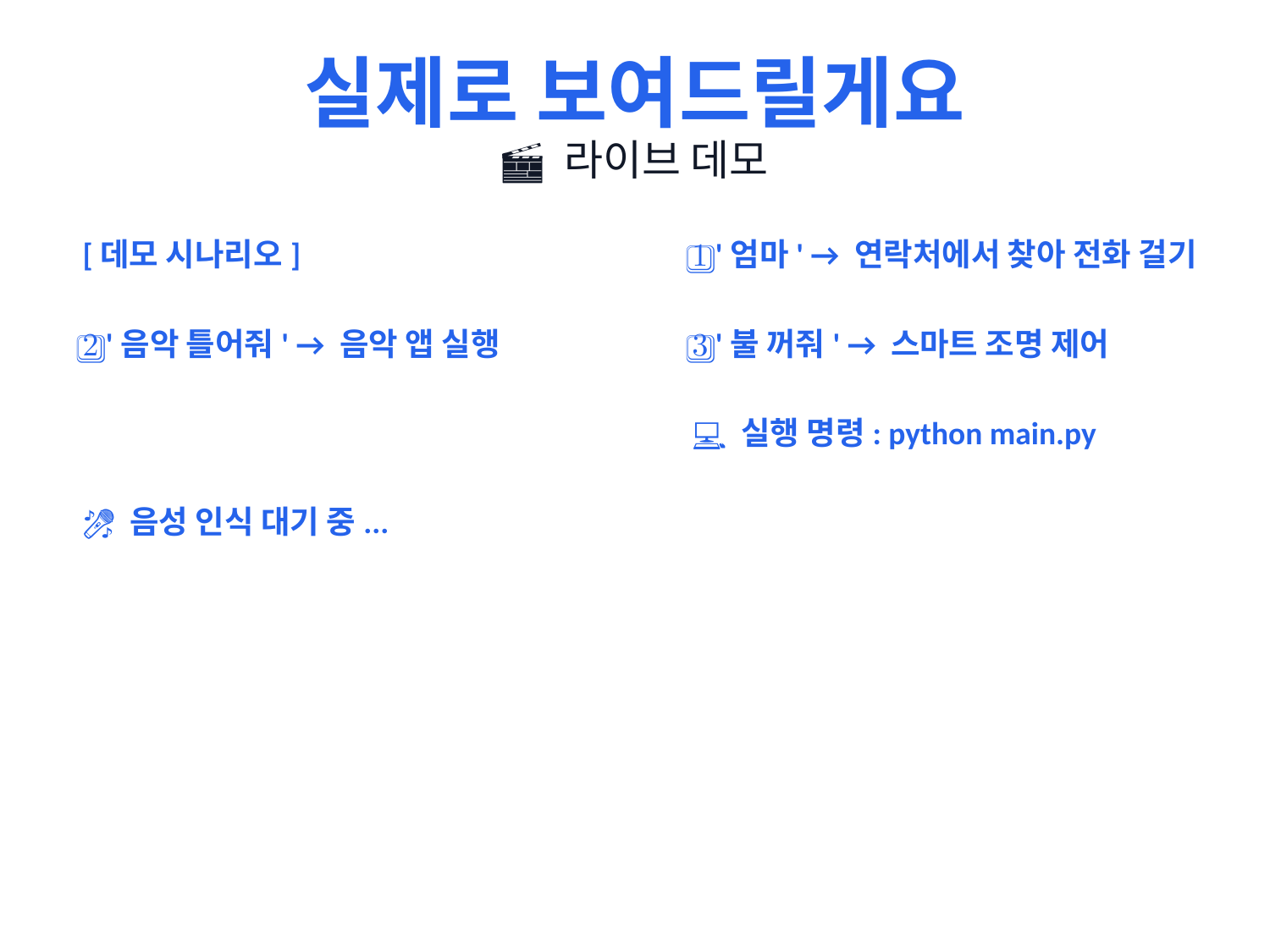

실제로 보여드릴게요
🎬 라이브 데모
[데모 시나리오]
1️⃣ '엄마' → 연락처에서 찾아 전화 걸기
2️⃣ '음악 틀어줘' → 음악 앱 실행
3️⃣ '불 꺼줘' → 스마트 조명 제어
💻 실행 명령: python main.py
🎤 음성 인식 대기 중...